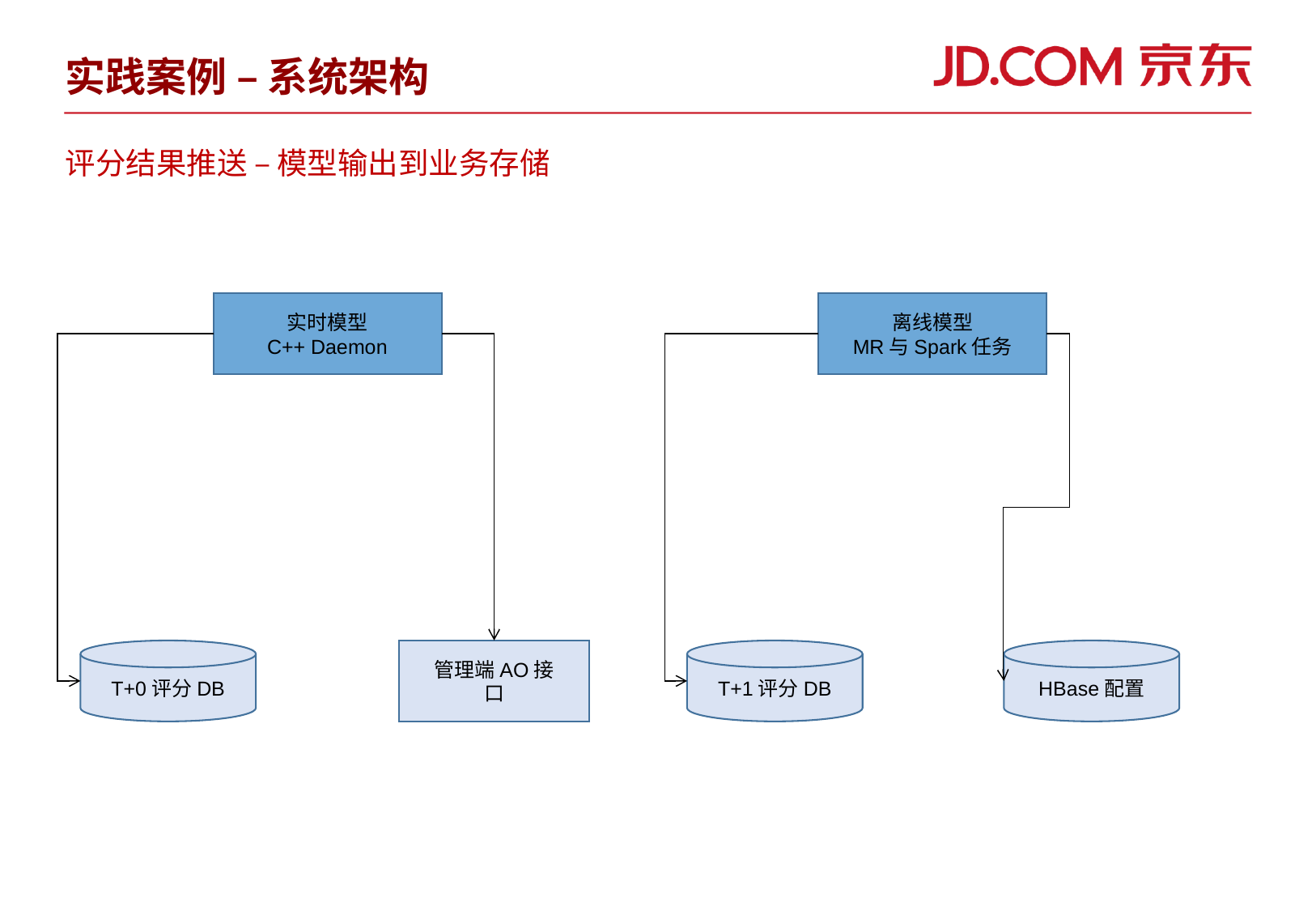

实践案例 – 系统架构
评分结果推送 – 模型输出到业务存储
实时模型
C++ Daemon
离线模型
MR与Spark任务
管理端AO接口
T+1评分DB
HBase配置
T+0评分DB